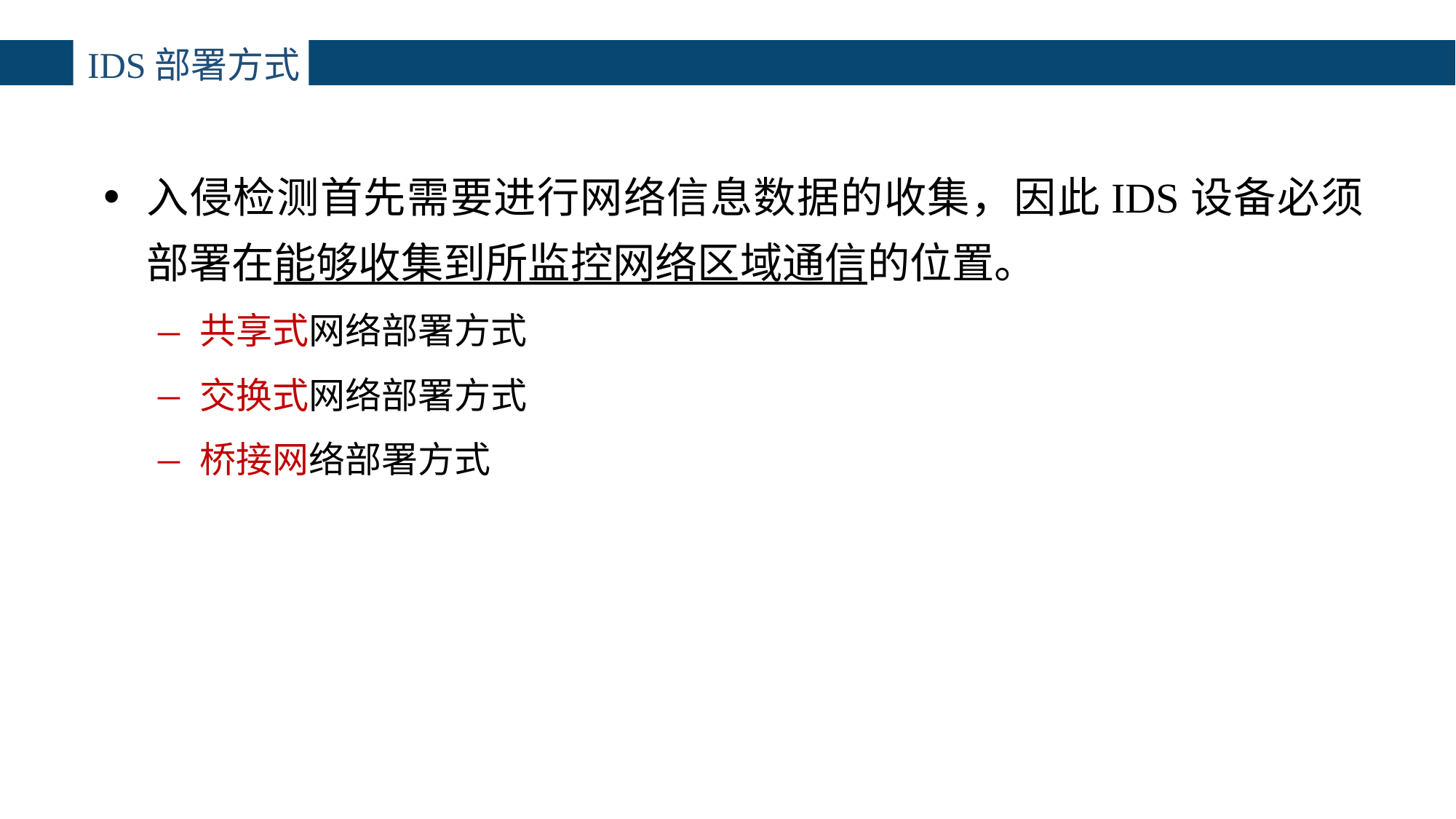

# IDS部署方式

入侵检测首先需要进行网络信息数据的收集，因此IDS设备必须部署在能够收集到所监控网络区域通信的位置。
共享式网络部署方式
交换式网络部署方式
桥接网络部署方式